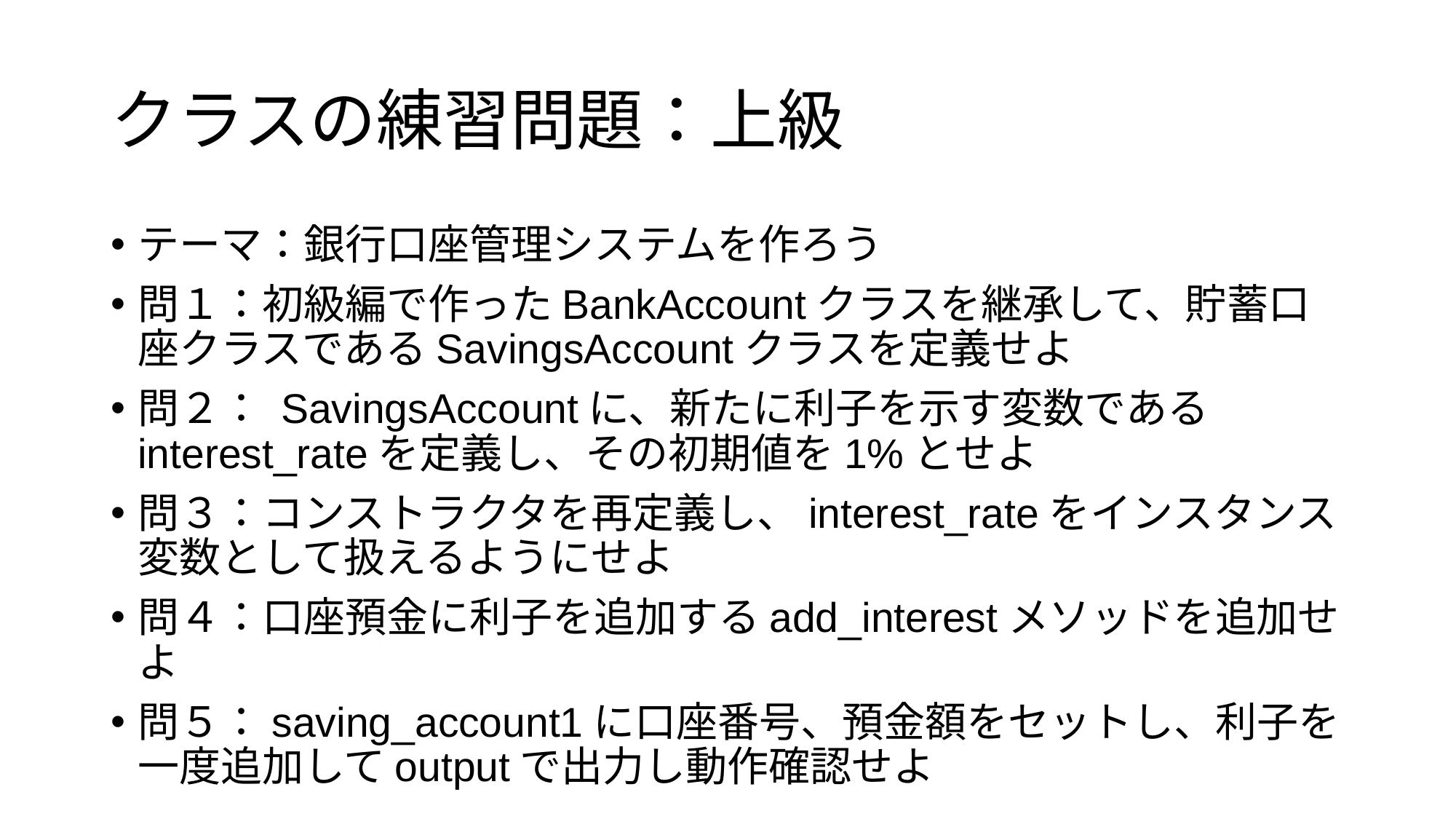

# クラスの練習問題：上級
テーマ：銀行口座管理システムを作ろう
問１：初級編で作ったBankAccountクラスを継承して、貯蓄口座クラスであるSavingsAccountクラスを定義せよ
問２： SavingsAccountに、新たに利子を示す変数であるinterest_rateを定義し、その初期値を1%とせよ
問３：コンストラクタを再定義し、interest_rateをインスタンス変数として扱えるようにせよ
問４：口座預金に利子を追加するadd_interestメソッドを追加せよ
問５：saving_account1に口座番号、預金額をセットし、利子を一度追加してoutputで出力し動作確認せよ